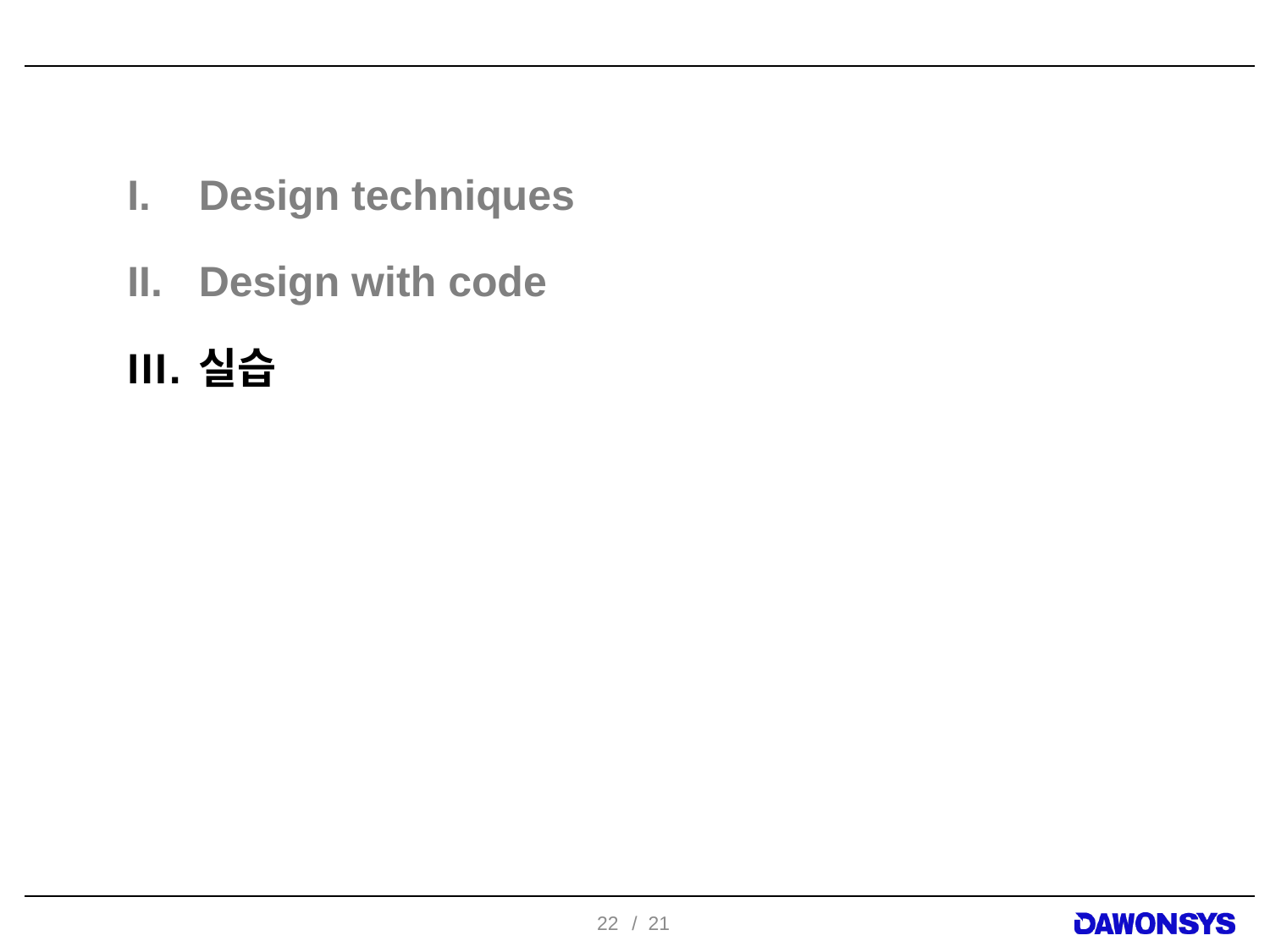

Design techniques
Design with code
실습
22
/  21